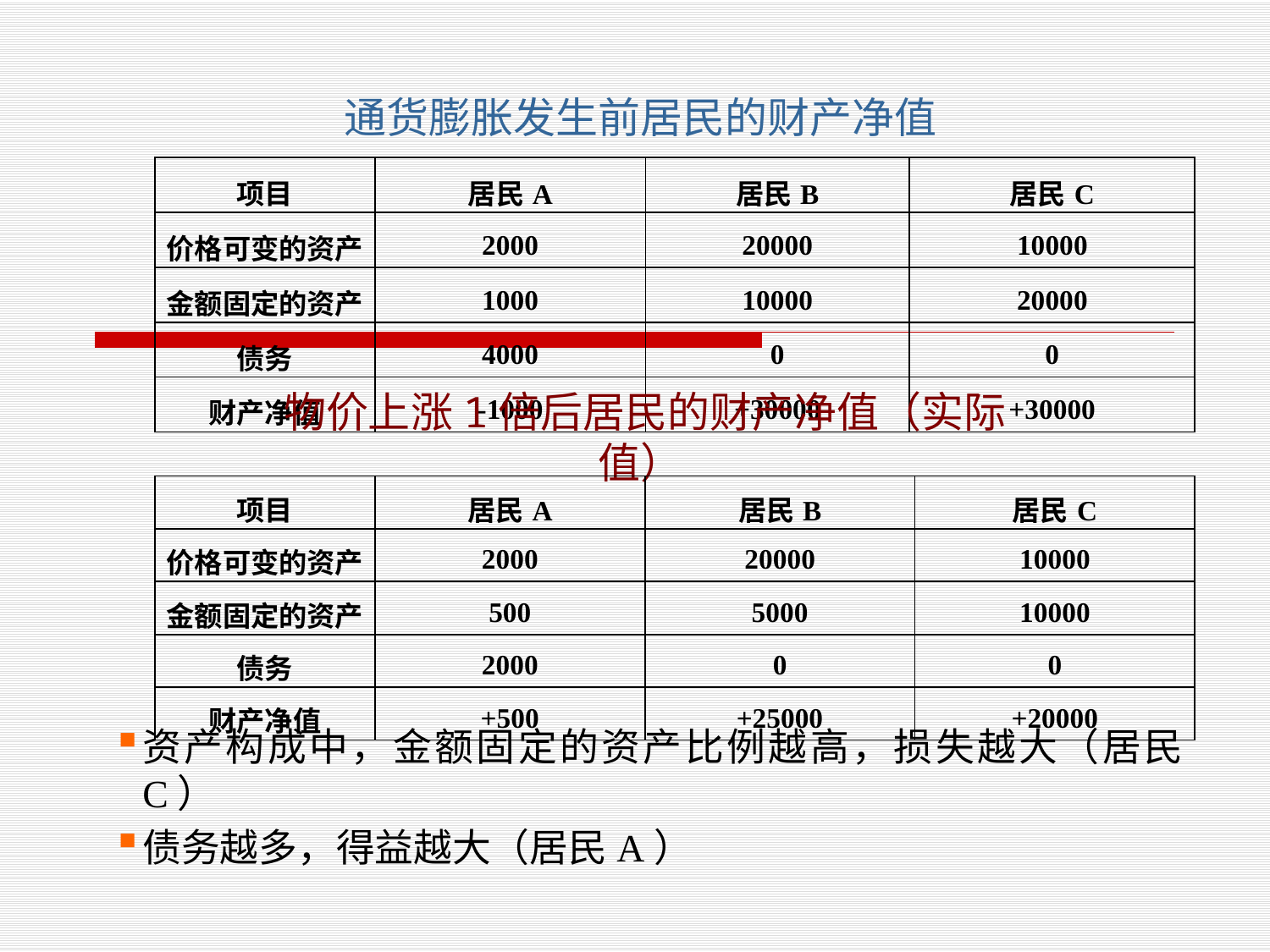

通货膨胀发生前居民的财产净值
| 项目 | 居民A | 居民B | 居民C |
| --- | --- | --- | --- |
| 价格可变的资产 | 2000 | 20000 | 10000 |
| 金额固定的资产 | 1000 | 10000 | 20000 |
| 债务 | 4000 | 0 | 0 |
| 财产净值 | -1000 | +30000 | +30000 |
物价上涨1倍后居民的财产净值（实际值）
| 项目 | 居民A | 居民B | 居民C |
| --- | --- | --- | --- |
| 价格可变的资产 | 2000 | 20000 | 10000 |
| 金额固定的资产 | 500 | 5000 | 10000 |
| 债务 | 2000 | 0 | 0 |
| 财产净值 | +500 | +25000 | +20000 |
资产构成中，金额固定的资产比例越高，损失越大（居民C）
债务越多，得益越大（居民A）